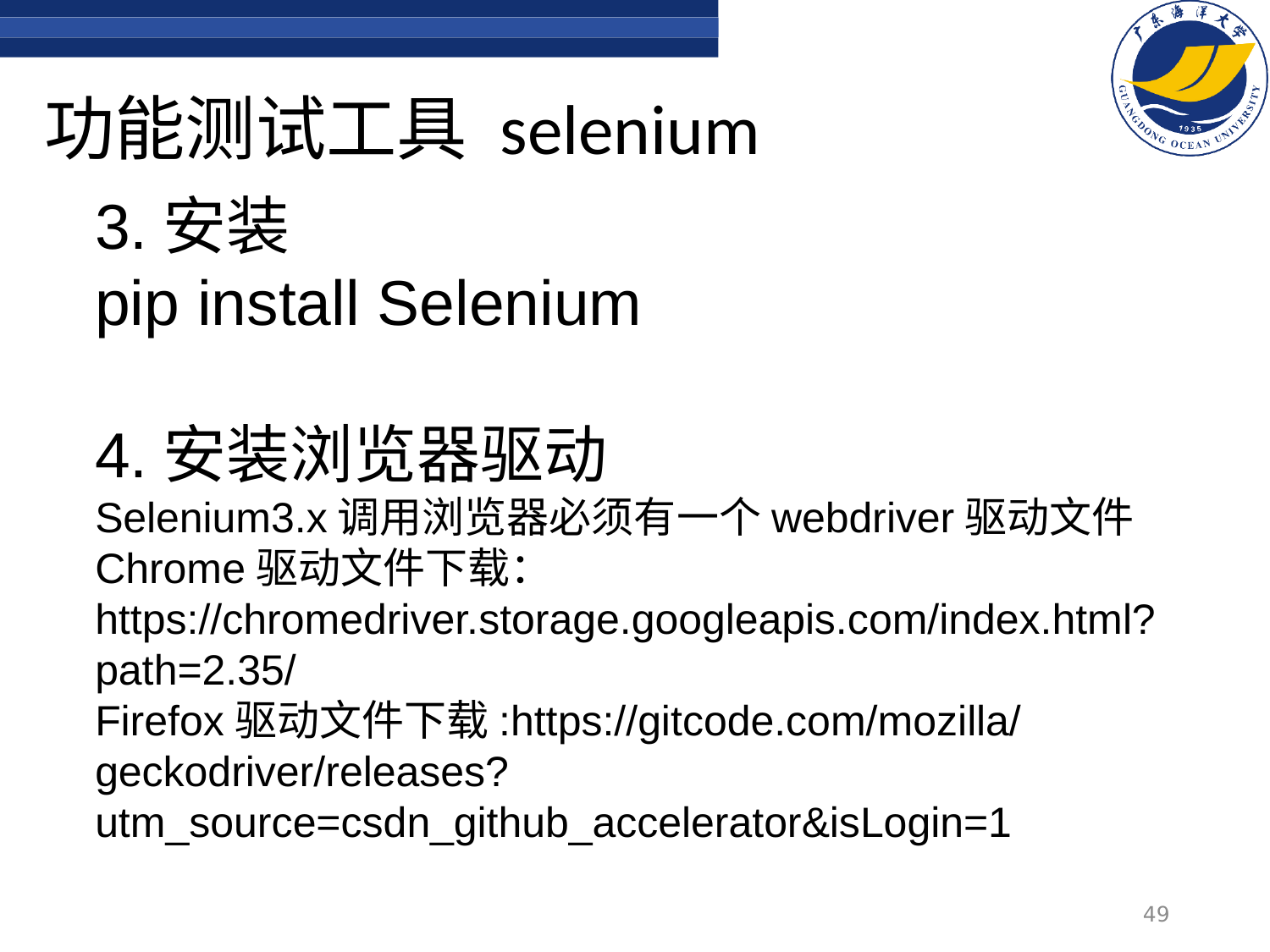

# 功能测试工具 selenium
3.安装
pip install Selenium

4.安装浏览器驱动
Selenium3.x调用浏览器必须有一个webdriver驱动文件
Chrome驱动文件下载：
https://chromedriver.storage.googleapis.com/index.html?path=2.35/
Firefox驱动文件下载:https://gitcode.com/mozilla/geckodriver/releases?utm_source=csdn_github_accelerator&isLogin=1
49